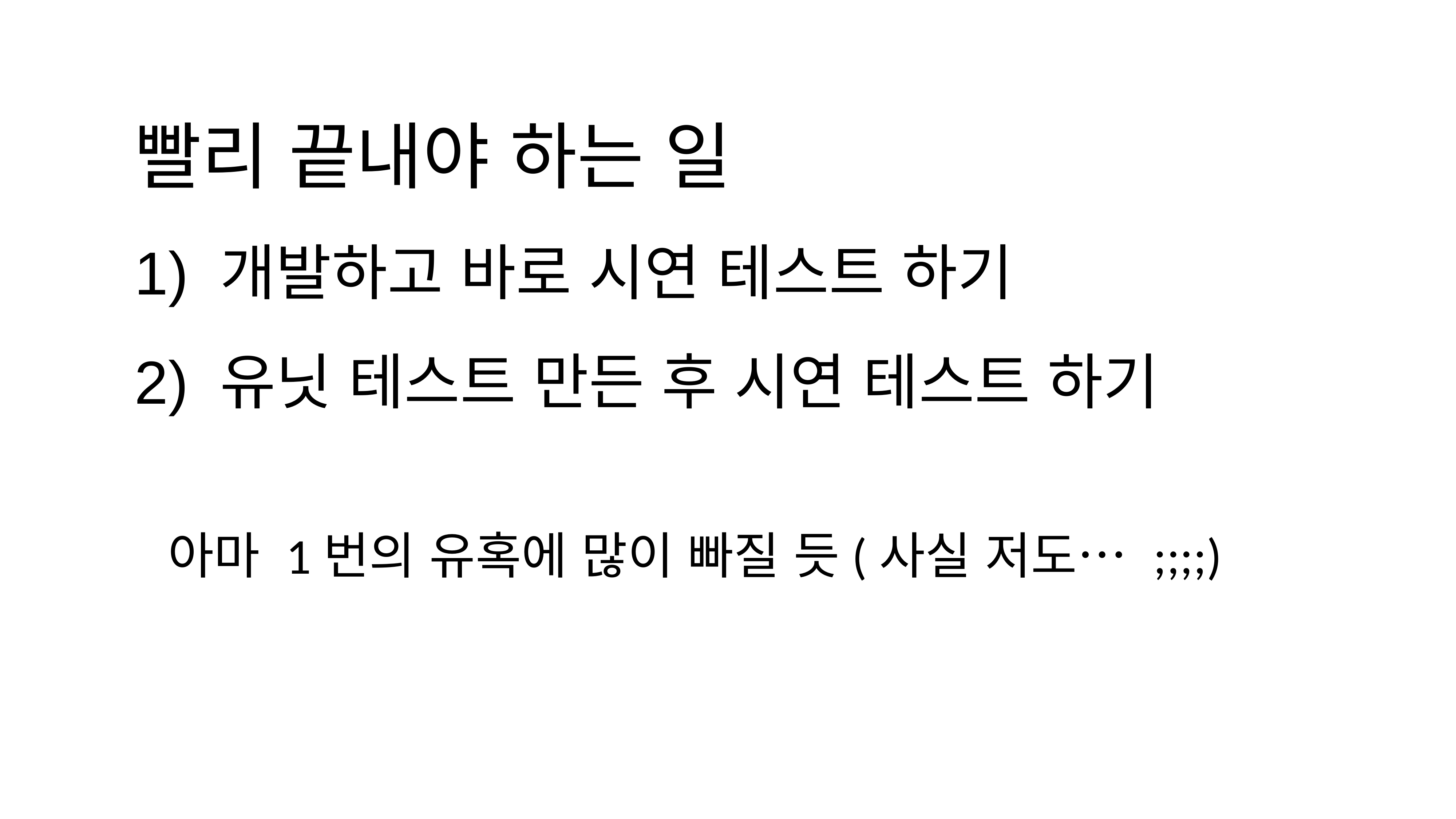

빨리 끝내야 하는 일
1) 개발하고 바로 시연 테스트 하기
2) 유닛 테스트 만든 후 시연 테스트 하기

아마 1번의 유혹에 많이 빠질 듯(사실 저도… ;;;;)